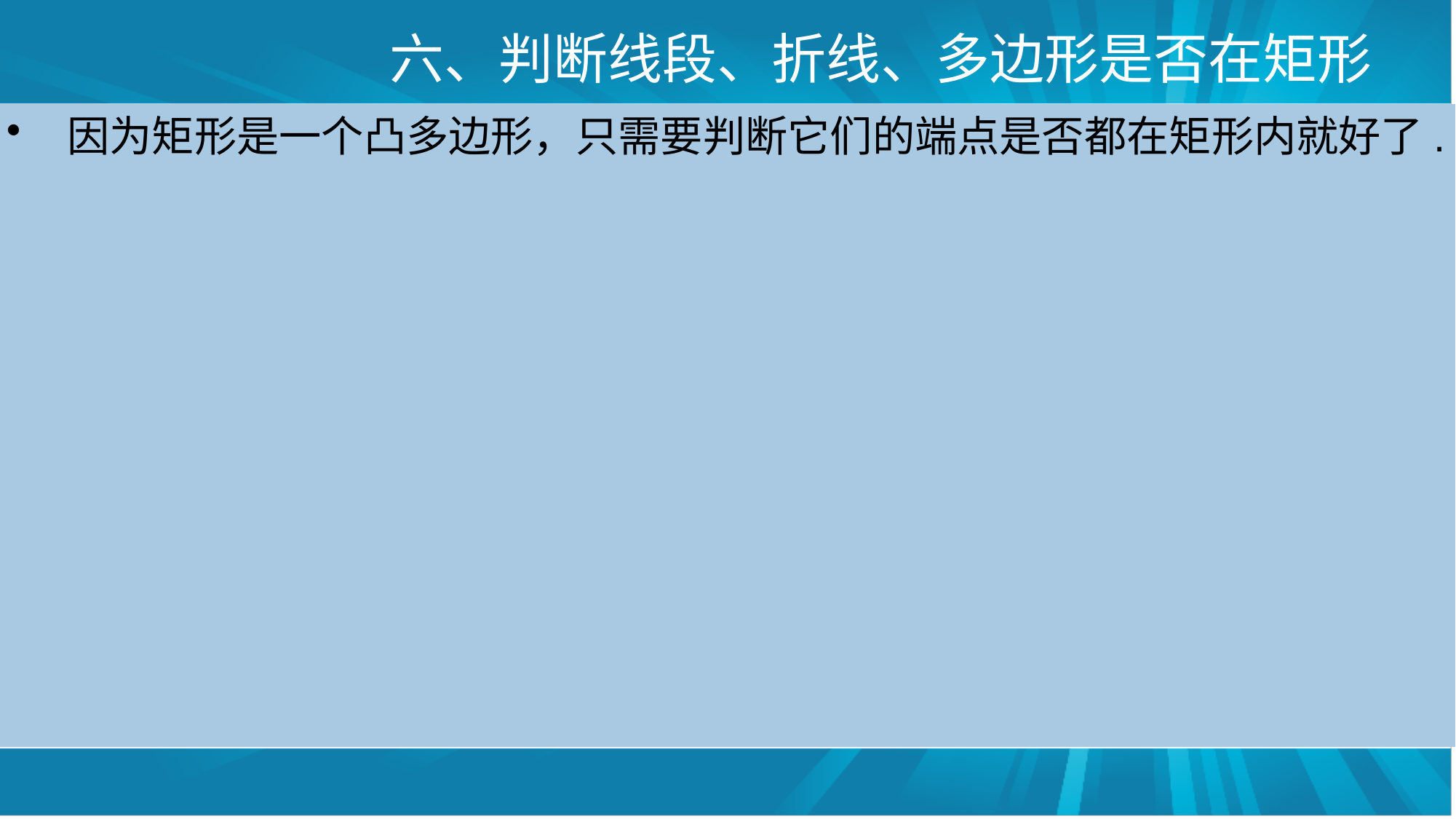

# 六、判断线段、折线、多边形是否在矩形
 因为矩形是一个凸多边形，只需要判断它们的端点是否都在矩形内就好了.